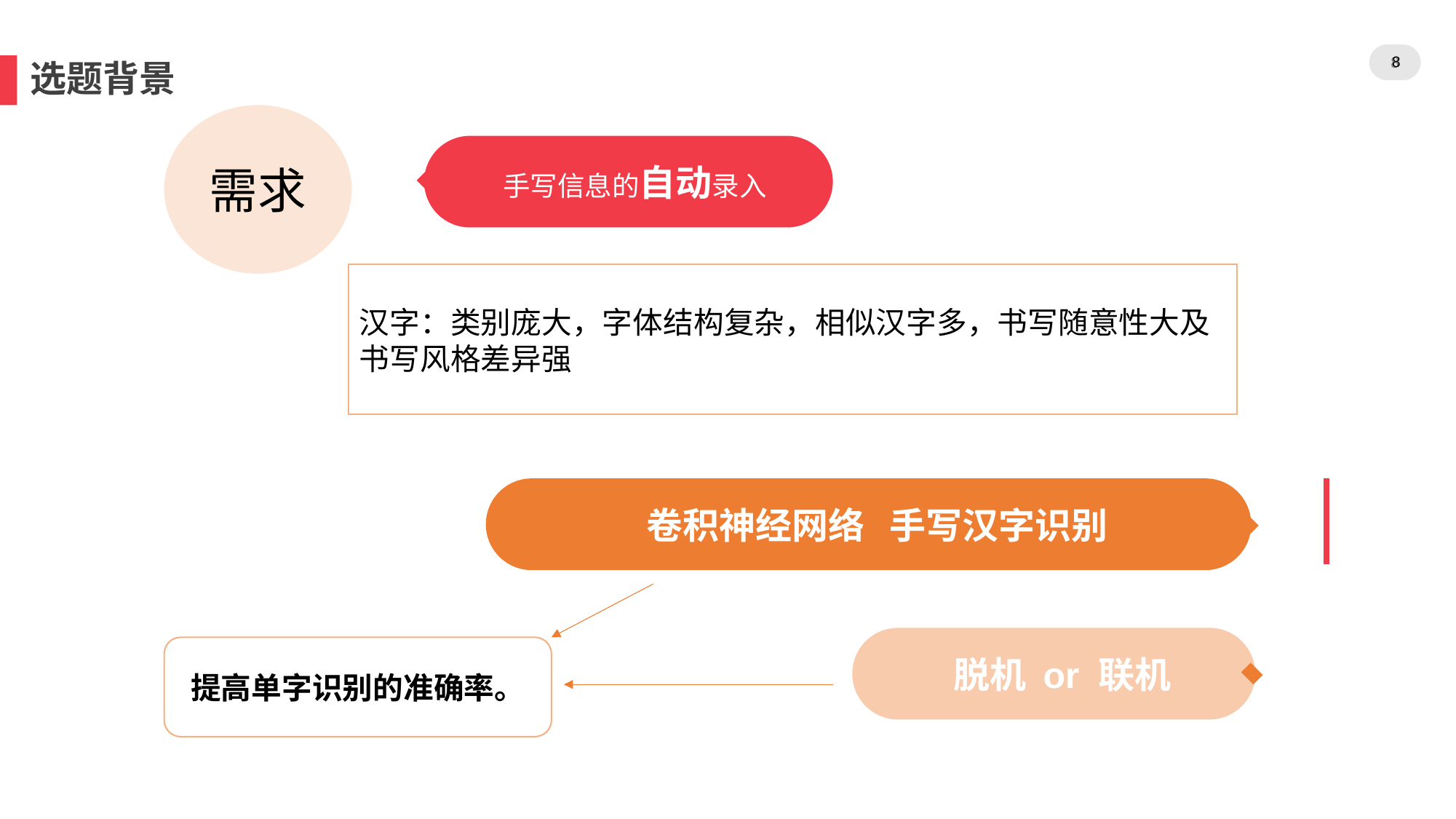

8
8
选题背景
需求
 手写信息的自动录入

汉字：类别庞大，字体结构复杂，相似汉字多，书写随意性大及书写风格差异强
 卷积神经网络   手写汉字识别

 脱机 or 联机

提高单字识别的准确率。